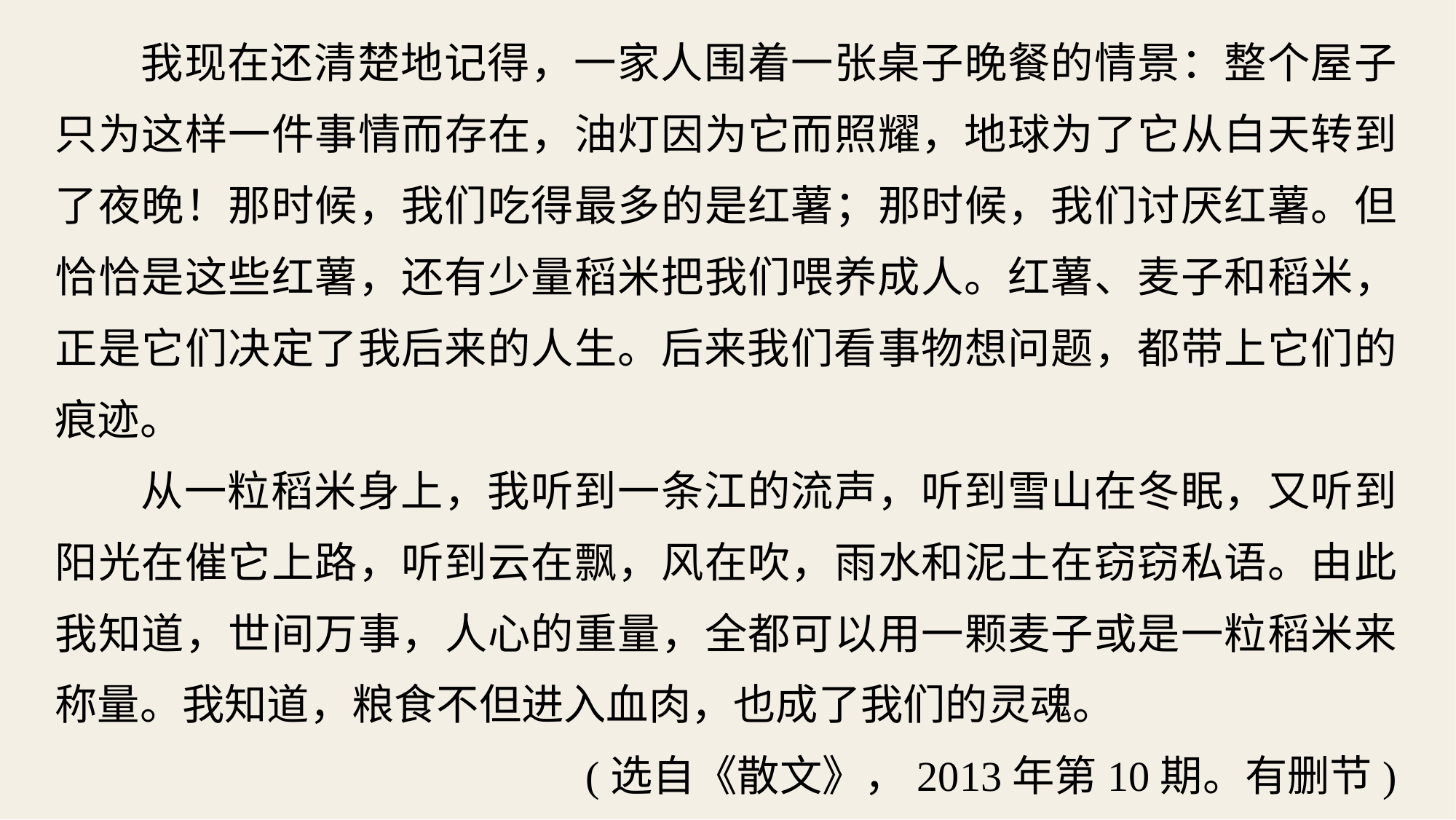

我现在还清楚地记得，一家人围着一张桌子晚餐的情景：整个屋子只为这样一件事情而存在，油灯因为它而照耀，地球为了它从白天转到了夜晚！那时候，我们吃得最多的是红薯；那时候，我们讨厌红薯。但恰恰是这些红薯，还有少量稻米把我们喂养成人。红薯、麦子和稻米，正是它们决定了我后来的人生。后来我们看事物想问题，都带上它们的痕迹。
从一粒稻米身上，我听到一条江的流声，听到雪山在冬眠，又听到阳光在催它上路，听到云在飘，风在吹，雨水和泥土在窃窃私语。由此我知道，世间万事，人心的重量，全都可以用一颗麦子或是一粒稻米来称量。我知道，粮食不但进入血肉，也成了我们的灵魂。
(选自《散文》，2013年第10期。有删节)